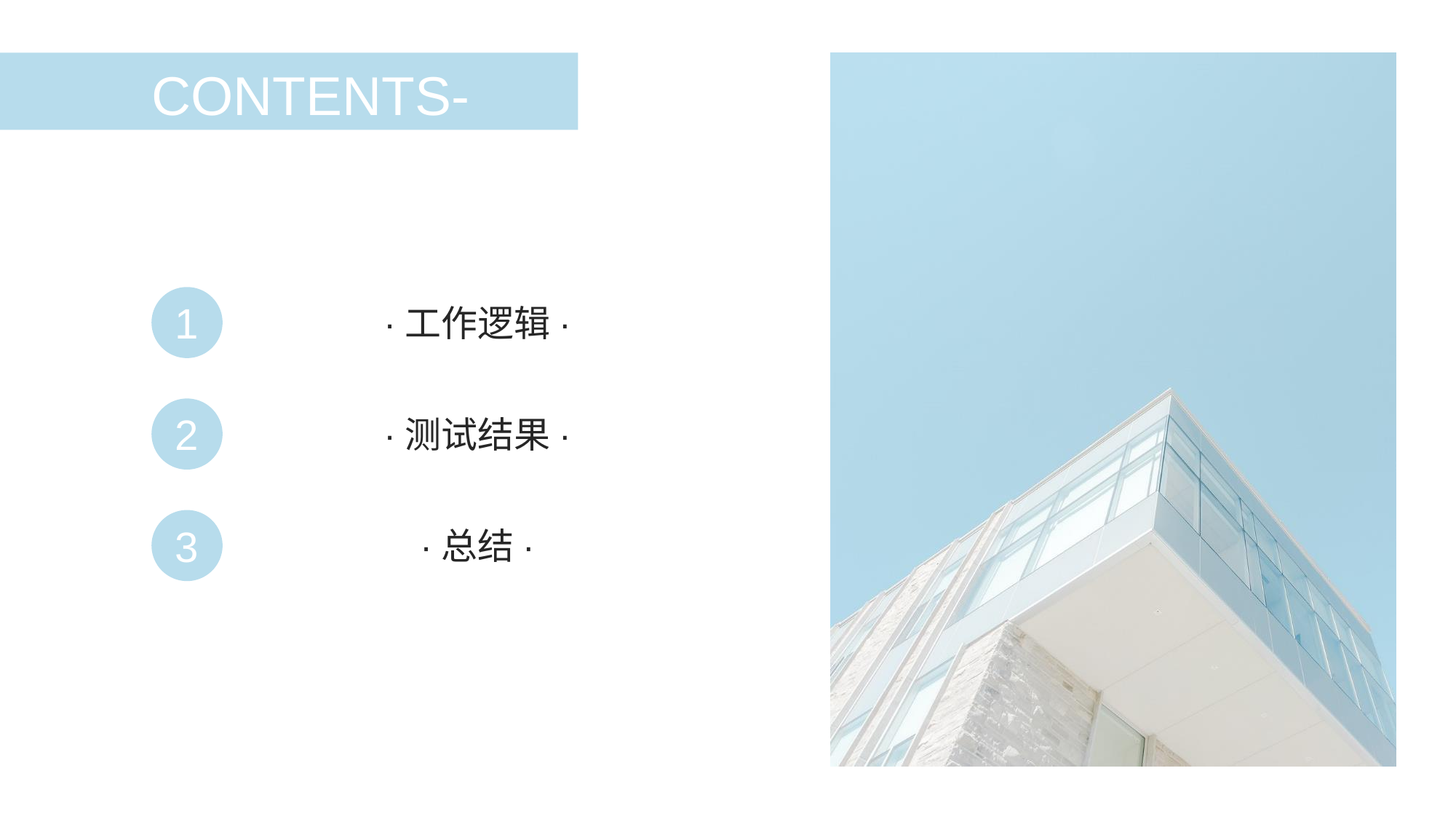

CONTENTS-

1
·工作逻辑·

2
·测试结果·

3
·总结·